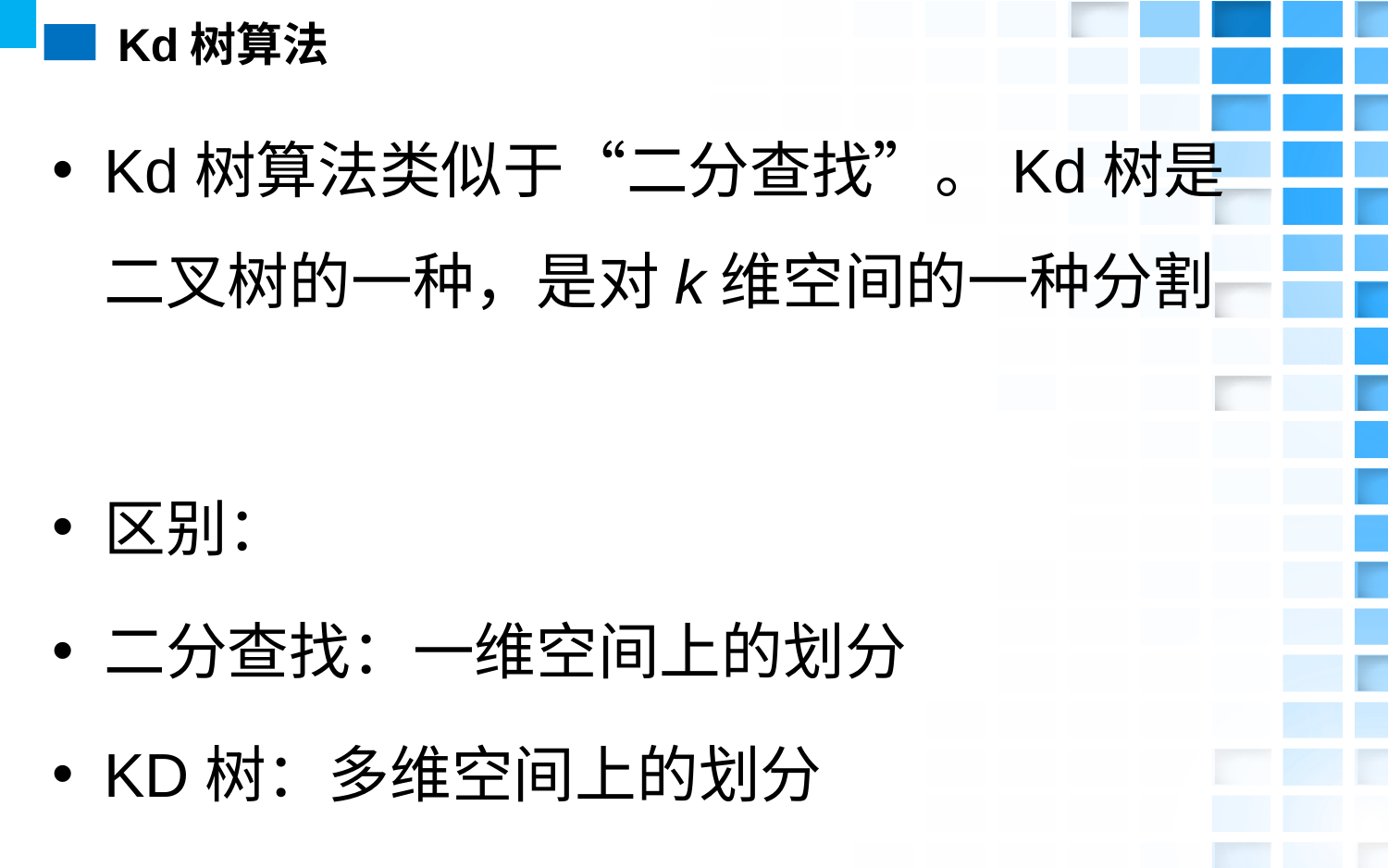

# Kd树算法
Kd树算法类似于“二分查找”。Kd树是二叉树的一种，是对k维空间的一种分割

区别：
二分查找：一维空间上的划分
KD树：多维空间上的划分